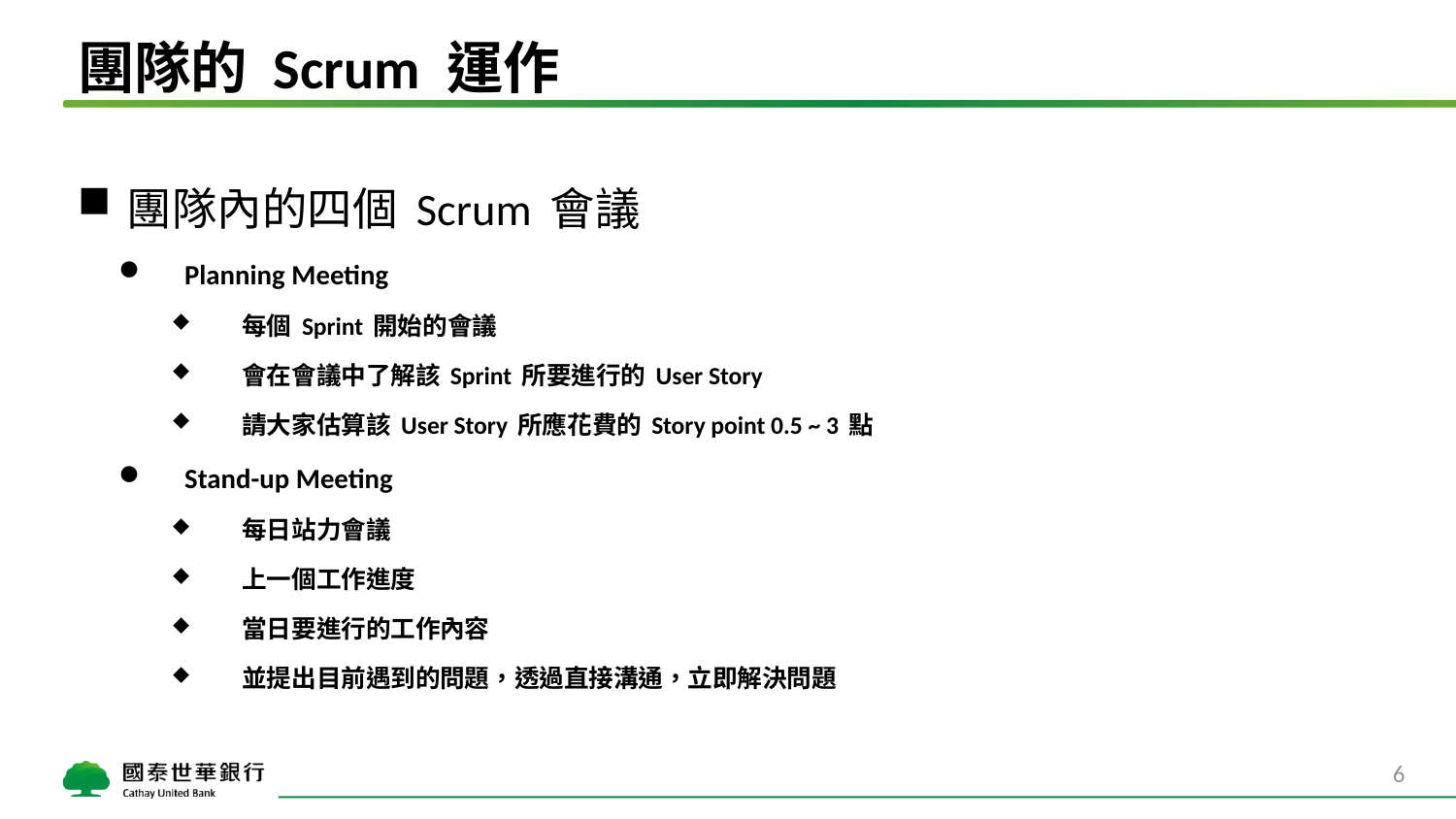

# 團隊的 Scrum 運作
團隊內的四個 Scrum 會議
Planning Meeting
每個 Sprint 開始的會議
會在會議中了解該 Sprint 所要進行的 User Story
請大家估算該 User Story 所應花費的 Story point 0.5 ~ 3 點
Stand-up Meeting
每日站力會議
上一個工作進度
當日要進行的工作內容
並提出目前遇到的問題，透過直接溝通，立即解決問題
6